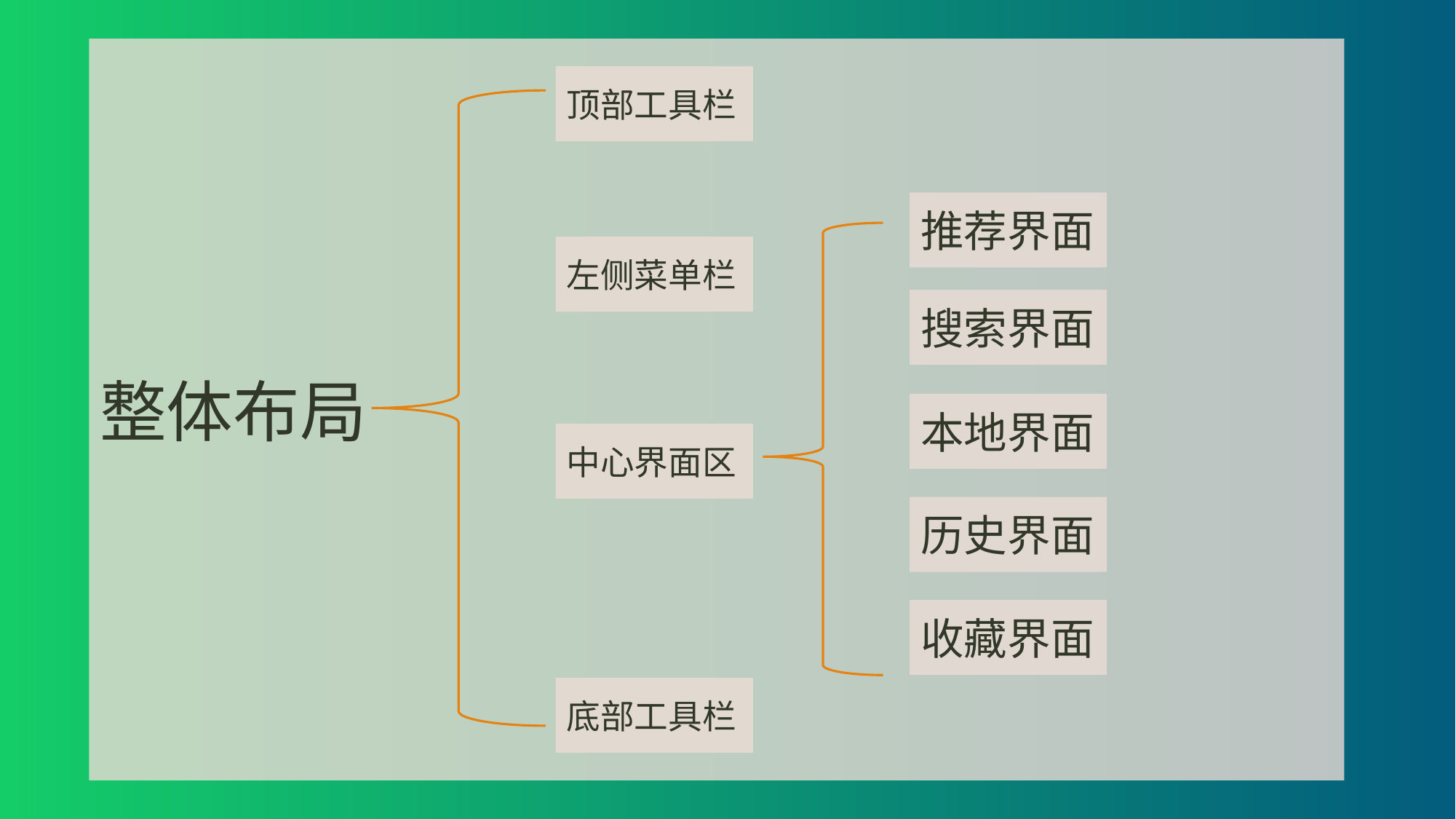

# 整体布局
顶部工具栏

推荐界面

左侧菜单栏
搜索界面
本地界面
中心界面区
历史界面
收藏界面
底部工具栏